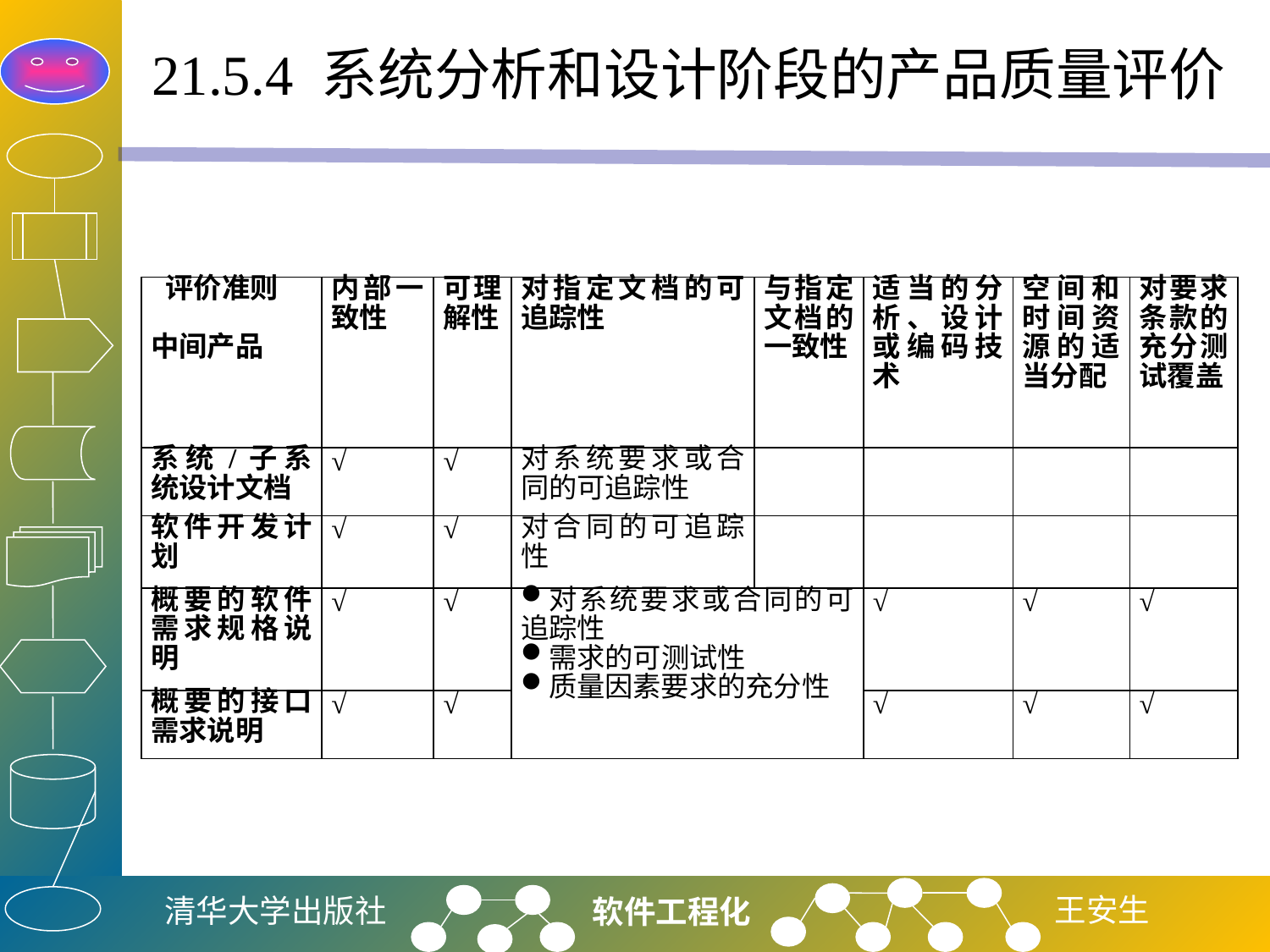

# 21.5.4 系统分析和设计阶段的产品质量评价
| 评价准则 中间产品 | 内部一致性 | 可理解性 | 对指定文档的可追踪性 | 与指定文档的一致性 | 适当的分析、设计或编码技术 | 空间和时间资源的适当分配 | 对要求条款的充分测试覆盖 |
| --- | --- | --- | --- | --- | --- | --- | --- |
| 系统/子系统设计文档 | √ | √ | 对系统要求或合同的可追踪性 |  |  |  |  |
| 软件开发计划 | √ | √ | 对合同的可追踪性 |  |  |  |  |
| 概要的软件需求规格说明 | √ | √ | 对系统要求或合同的可追踪性 需求的可测试性 质量因素要求的充分性 |  | √ | √ | √ |
| 概要的接口需求说明 | √ | √ |  |  | √ | √ | √ |